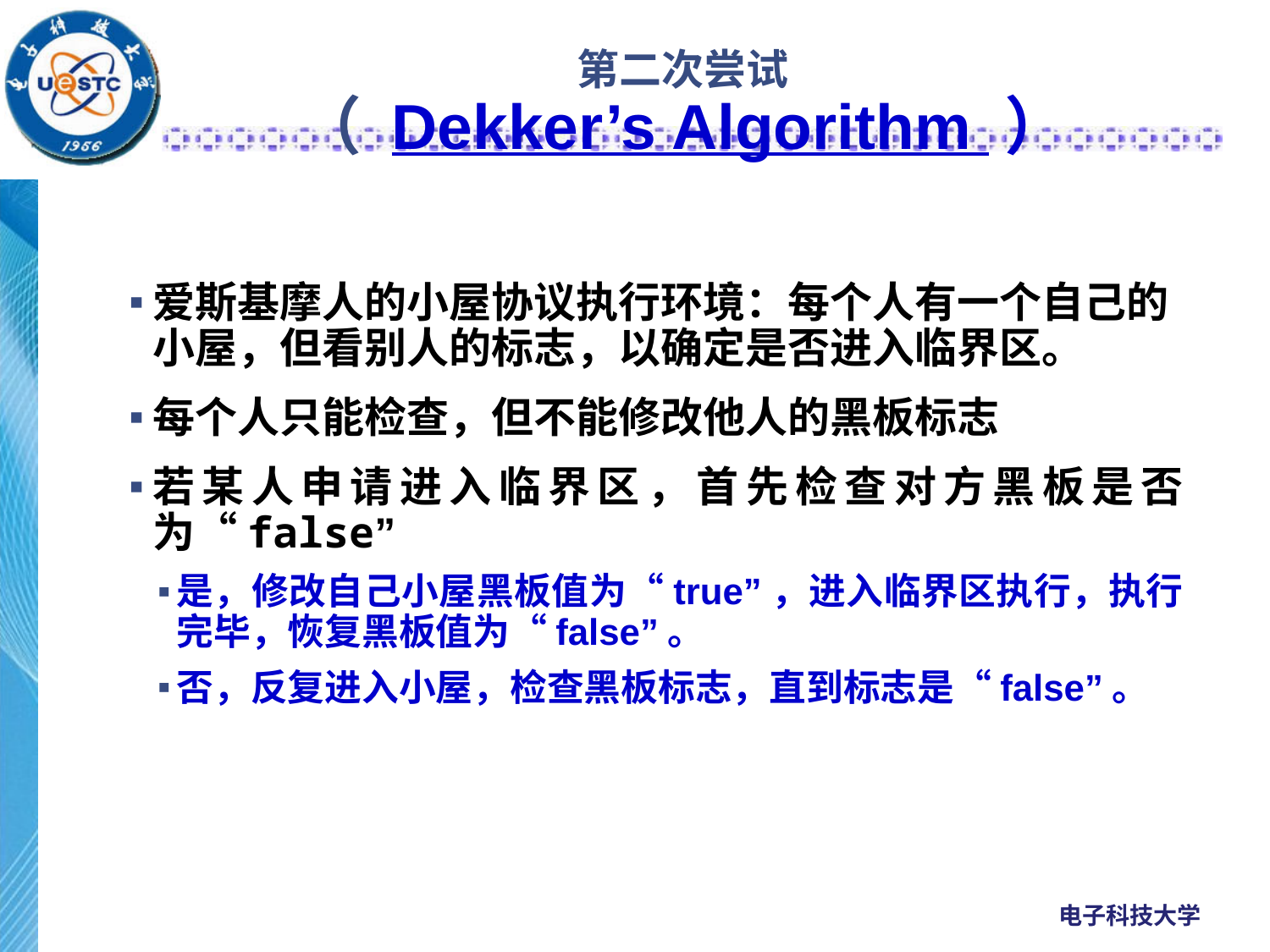

# 第二次尝试 （ Dekker’s Algorithm ）
爱斯基摩人的小屋协议执行环境：每个人有一个自己的小屋，但看别人的标志，以确定是否进入临界区。
每个人只能检查，但不能修改他人的黑板标志
若某人申请进入临界区，首先检查对方黑板是否为“false”
是，修改自己小屋黑板值为“true”，进入临界区执行，执行完毕，恢复黑板值为“false”。
否，反复进入小屋，检查黑板标志，直到标志是“false”。